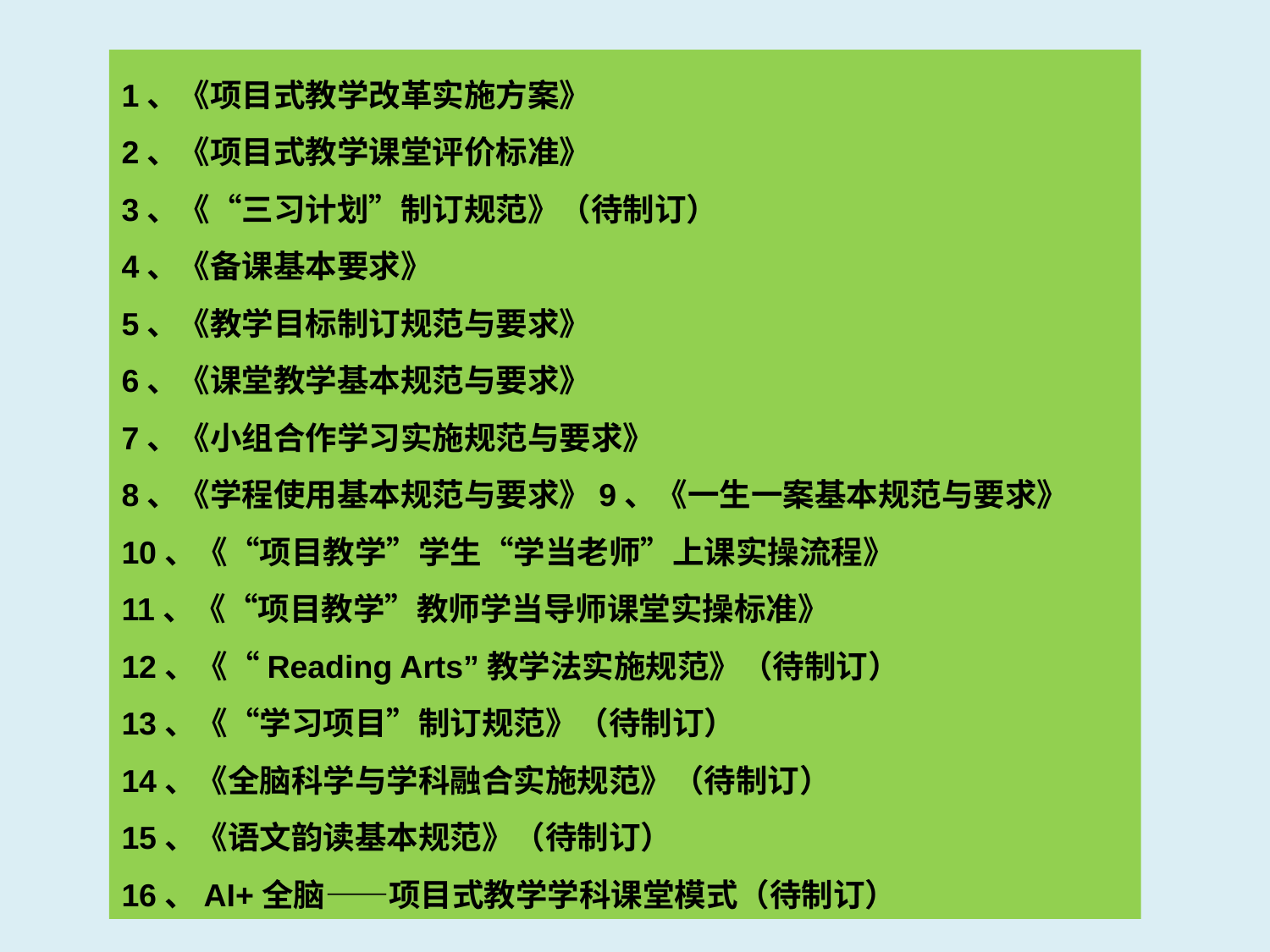

1、《项目式教学改革实施方案》
2、《项目式教学课堂评价标准》
3、《“三习计划”制订规范》（待制订）
4、《备课基本要求》
5、《教学目标制订规范与要求》
6、《课堂教学基本规范与要求》
7、《小组合作学习实施规范与要求》
8、《学程使用基本规范与要求》9、《一生一案基本规范与要求》
10、《“项目教学”学生“学当老师”上课实操流程》
11、《“项目教学”教师学当导师课堂实操标准》
12、《“Reading Arts”教学法实施规范》（待制订）
13、《“学习项目”制订规范》（待制订）
14、《全脑科学与学科融合实施规范》（待制订）
15、《语文韵读基本规范》（待制订）
16、AI+全脑——项目式教学学科课堂模式（待制订）